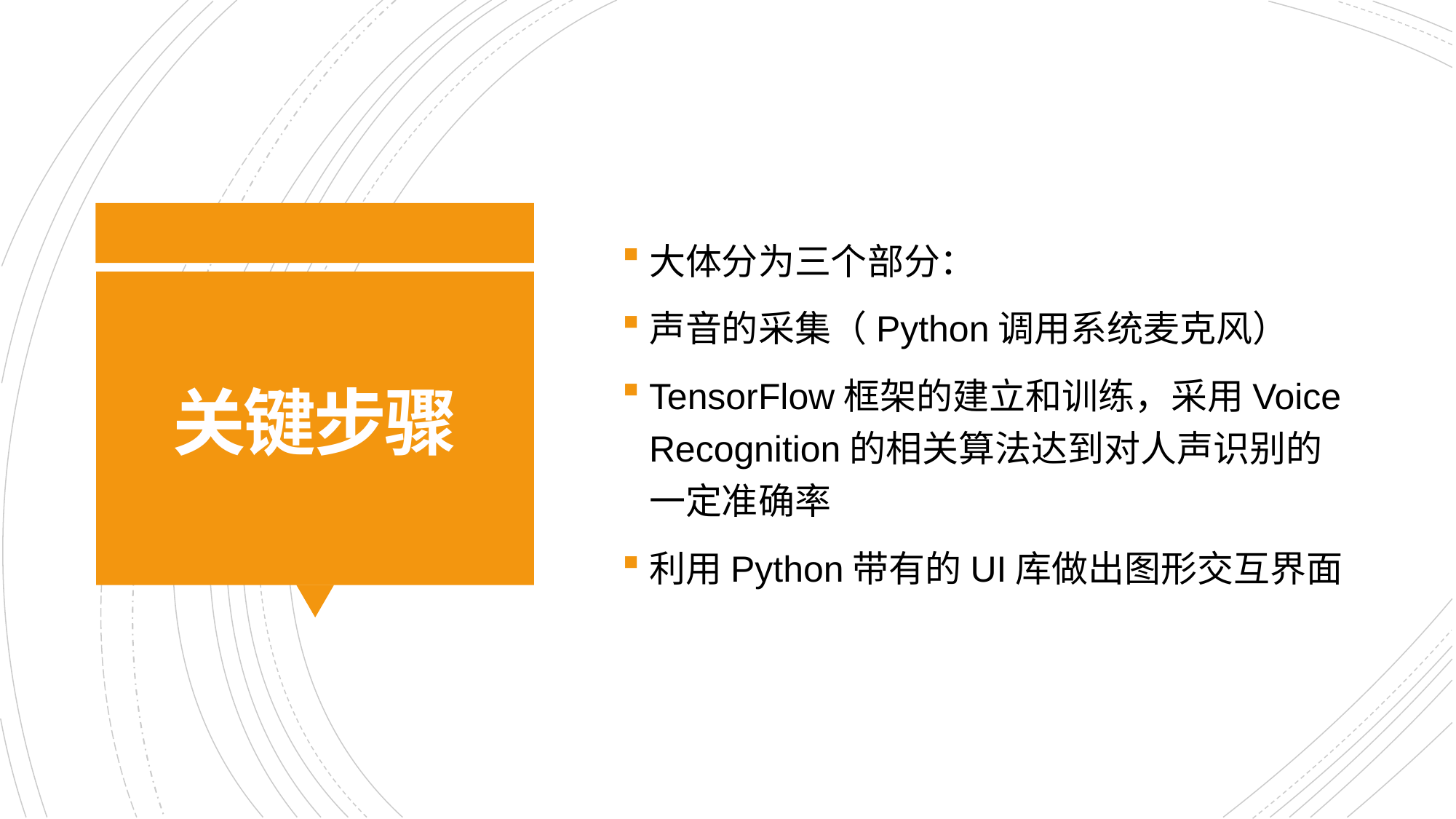

大体分为三个部分：
声音的采集（Python调用系统麦克风）
TensorFlow框架的建立和训练，采用Voice Recognition的相关算法达到对人声识别的一定准确率
利用Python带有的UI库做出图形交互界面
# 关键步骤